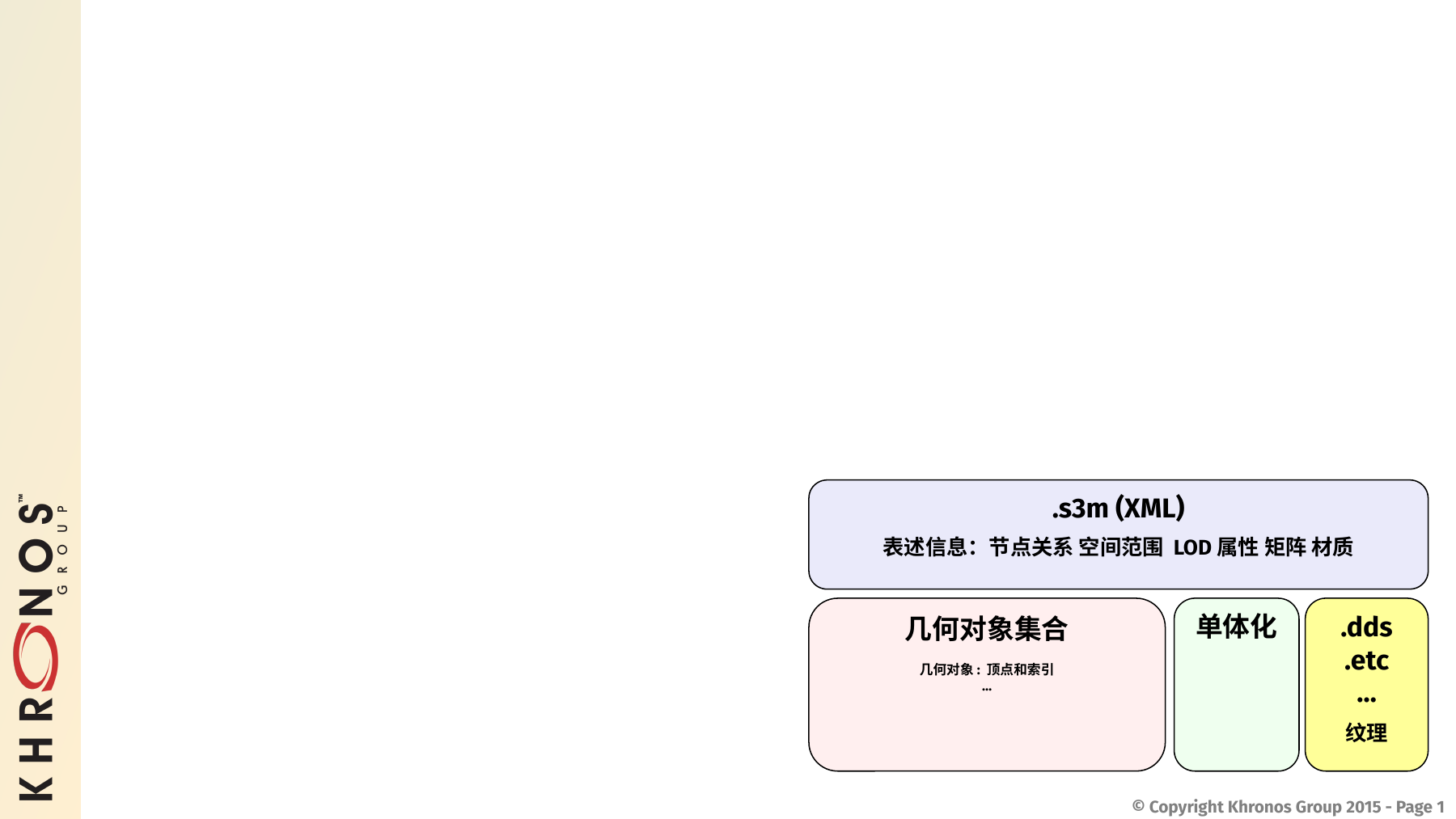

.s3m (XML)

表述信息：节点关系 空间范围 LOD属性 矩阵 材质
几何对象集合

几何对象: 顶点和索引
…
单体化

.dds
.etc
…

纹理